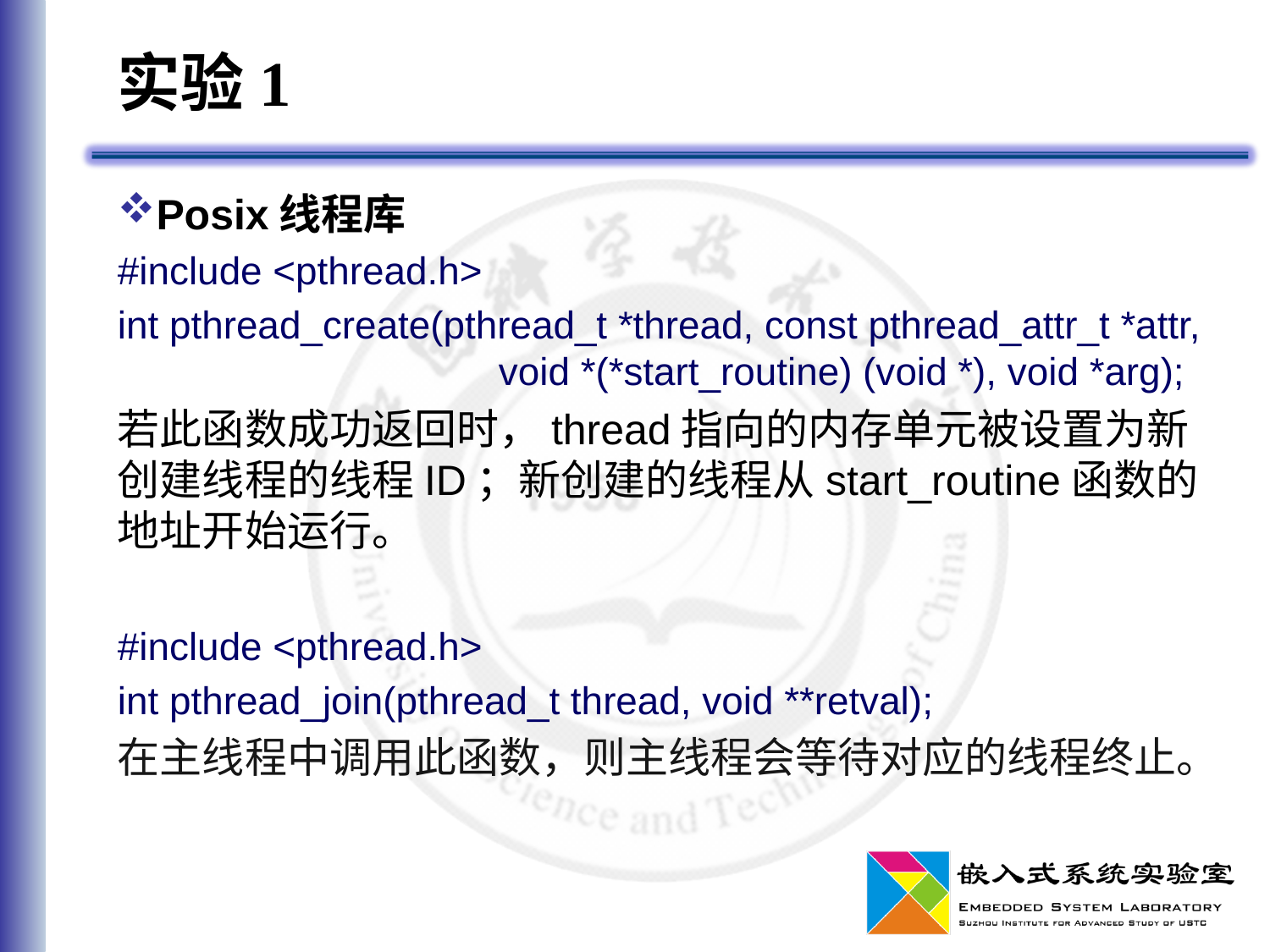

# 实验1
Posix线程库
#include <pthread.h>
int pthread_create(pthread_t *thread, const pthread_attr_t *attr, 			void *(*start_routine) (void *), void *arg);
若此函数成功返回时，thread指向的内存单元被设置为新创建线程的线程ID；新创建的线程从start_routine函数的地址开始运行。

#include <pthread.h>
int pthread_join(pthread_t thread, void **retval);
在主线程中调用此函数，则主线程会等待对应的线程终止。